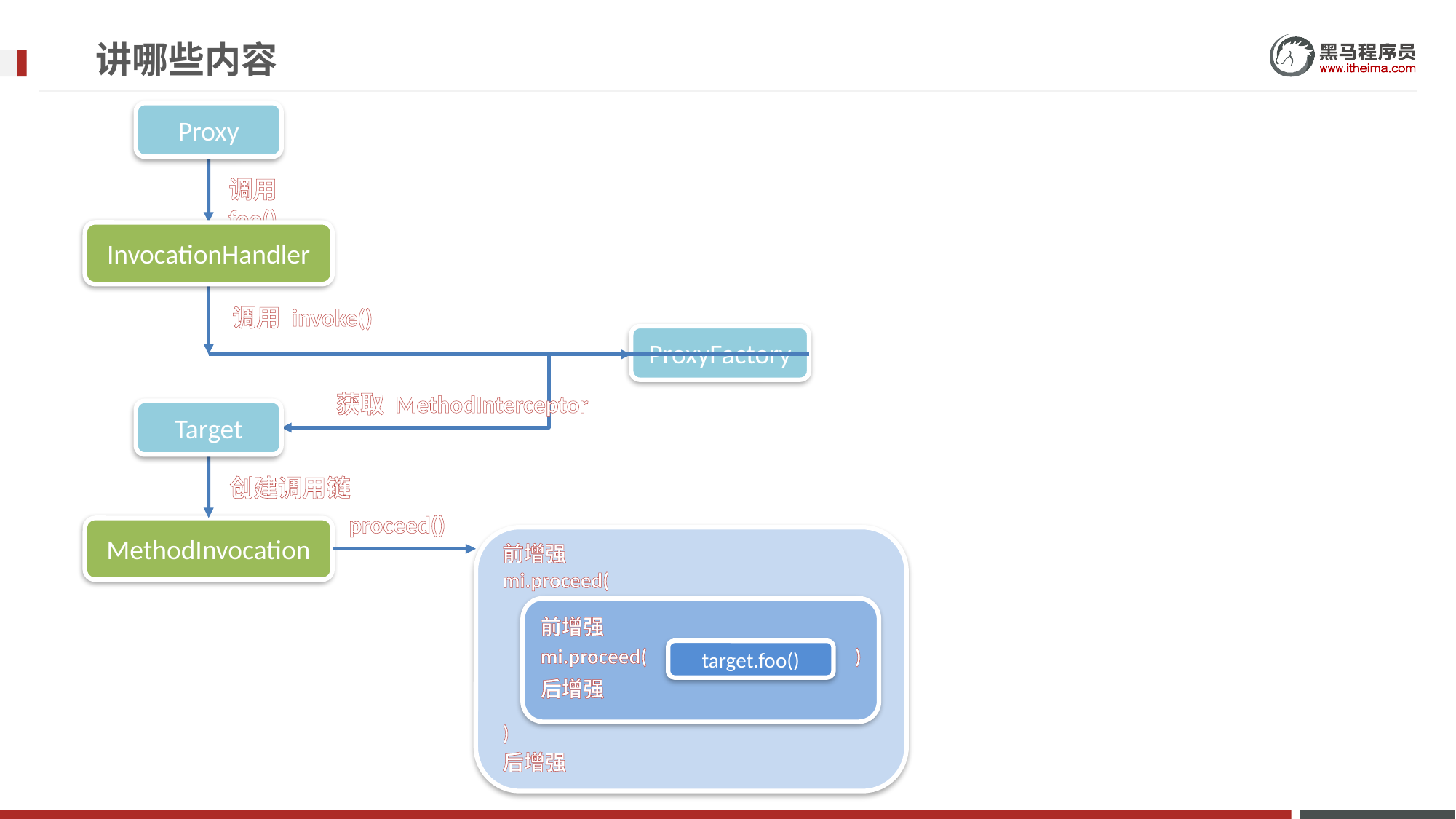

# 讲哪些内容
Proxy
调用 foo()
InvocationHandler
调用 invoke()
ProxyFactory
获取 MethodInterceptor
Target
创建调用链
proceed()
MethodInvocation

前增强
mi.proceed(

)

前增强
mi.proceed(                                            )
target.foo()
后增强
后增强